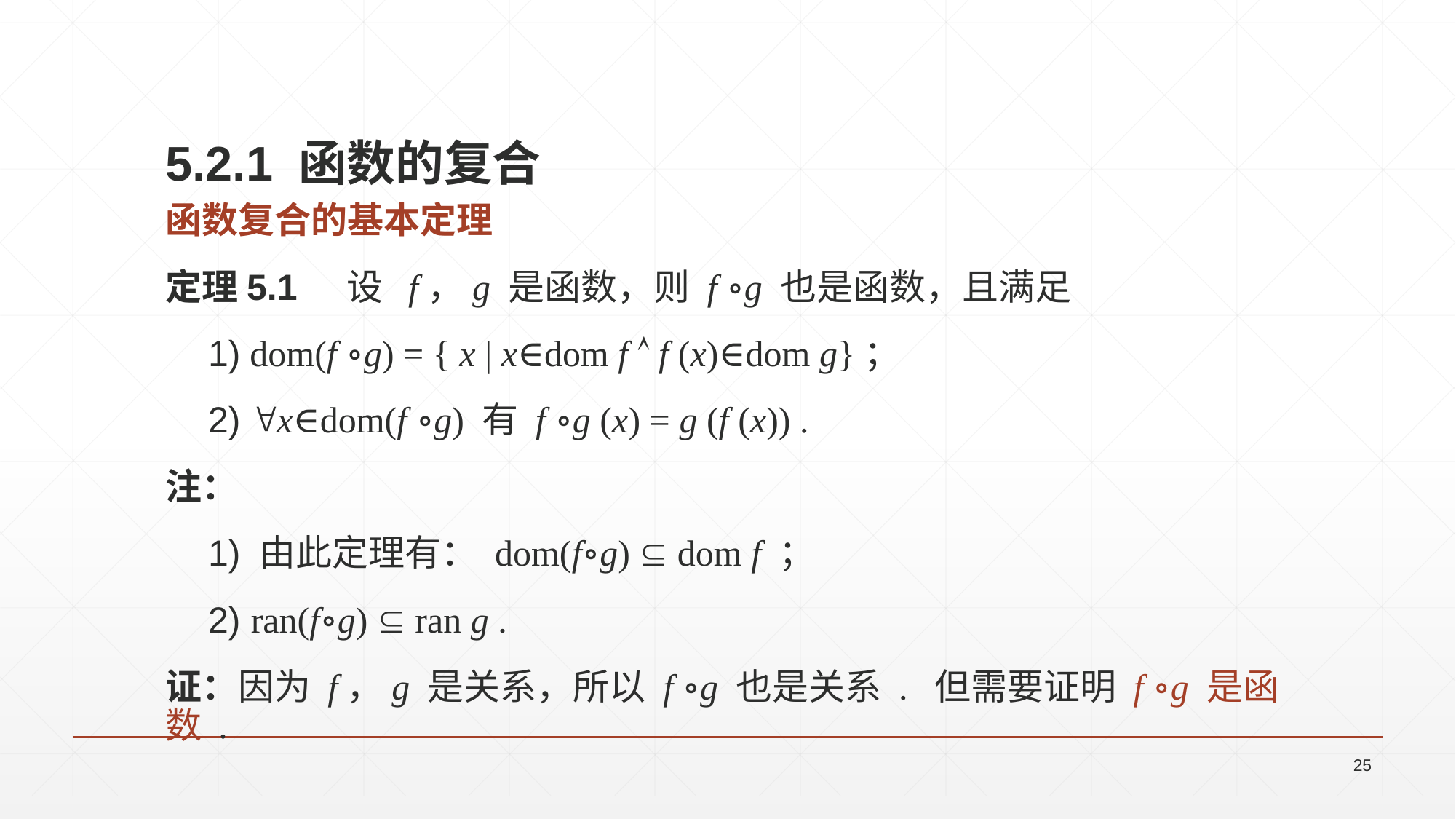

5.2.1 函数的复合
函数复合的基本定理
定理5.1    设  f，g 是函数，则 f ∘g 也是函数，且满足
	1) dom(f ∘g) = { x | x∈dom f ∧ f (x)∈dom g}；
	2) ∀x∈dom(f ∘g) 有 f ∘g (x) = g (f (x)) .
注：
	1) 由此定理有： dom(f∘g) ⊆ dom f ；
	2) ran(f∘g) ⊆ ran g .
证：因为 f，g 是关系，所以 f ∘g 也是关系 .  但需要证明 f ∘g 是函数 .
25